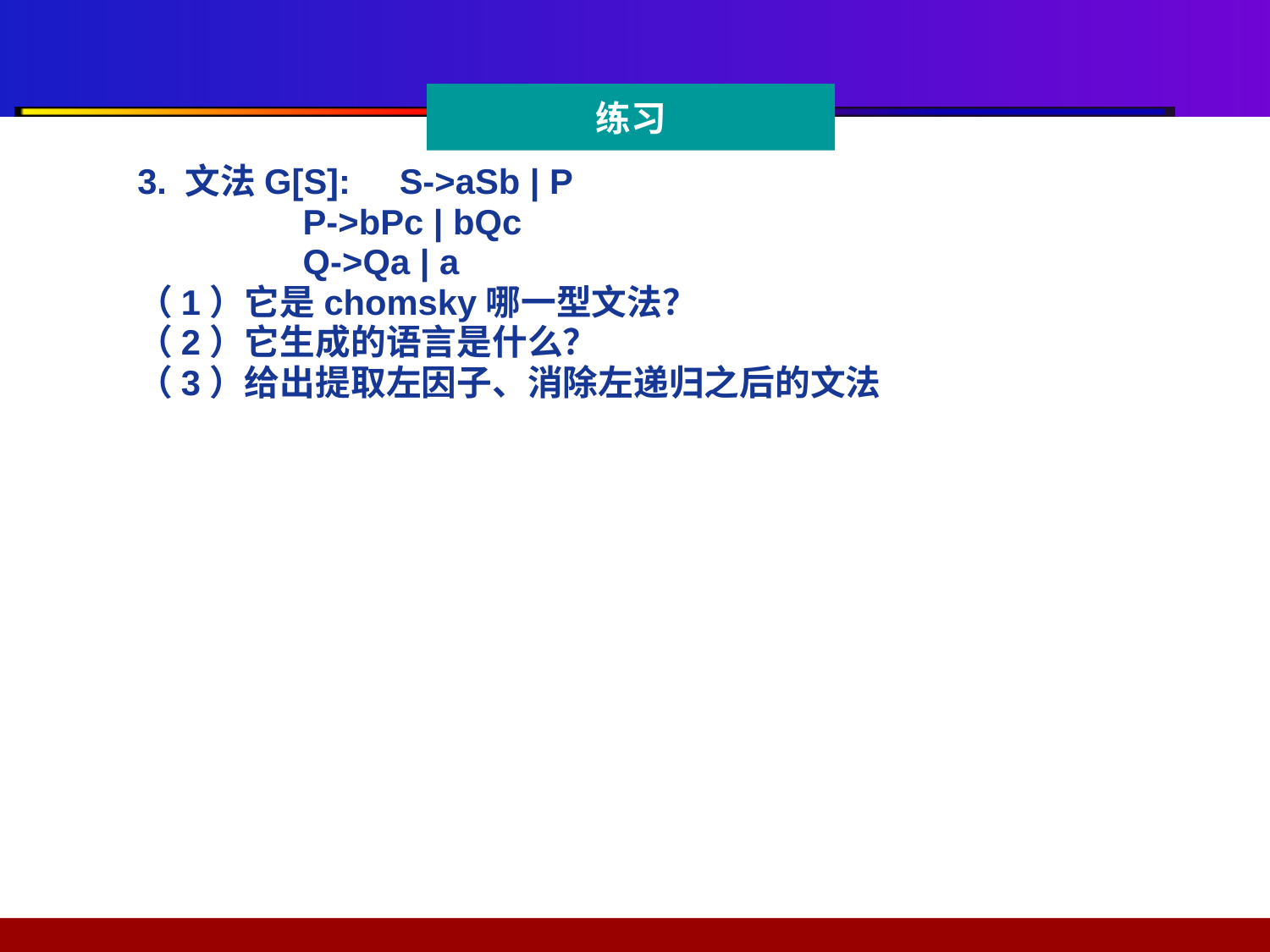

练习
3. 文法G[S]:     S->aSb | P
                 P->bPc | bQc
                 Q->Qa | a
（1）它是chomsky哪一型文法？
（2）它生成的语言是什么？
（3）给出提取左因子、消除左递归之后的文法